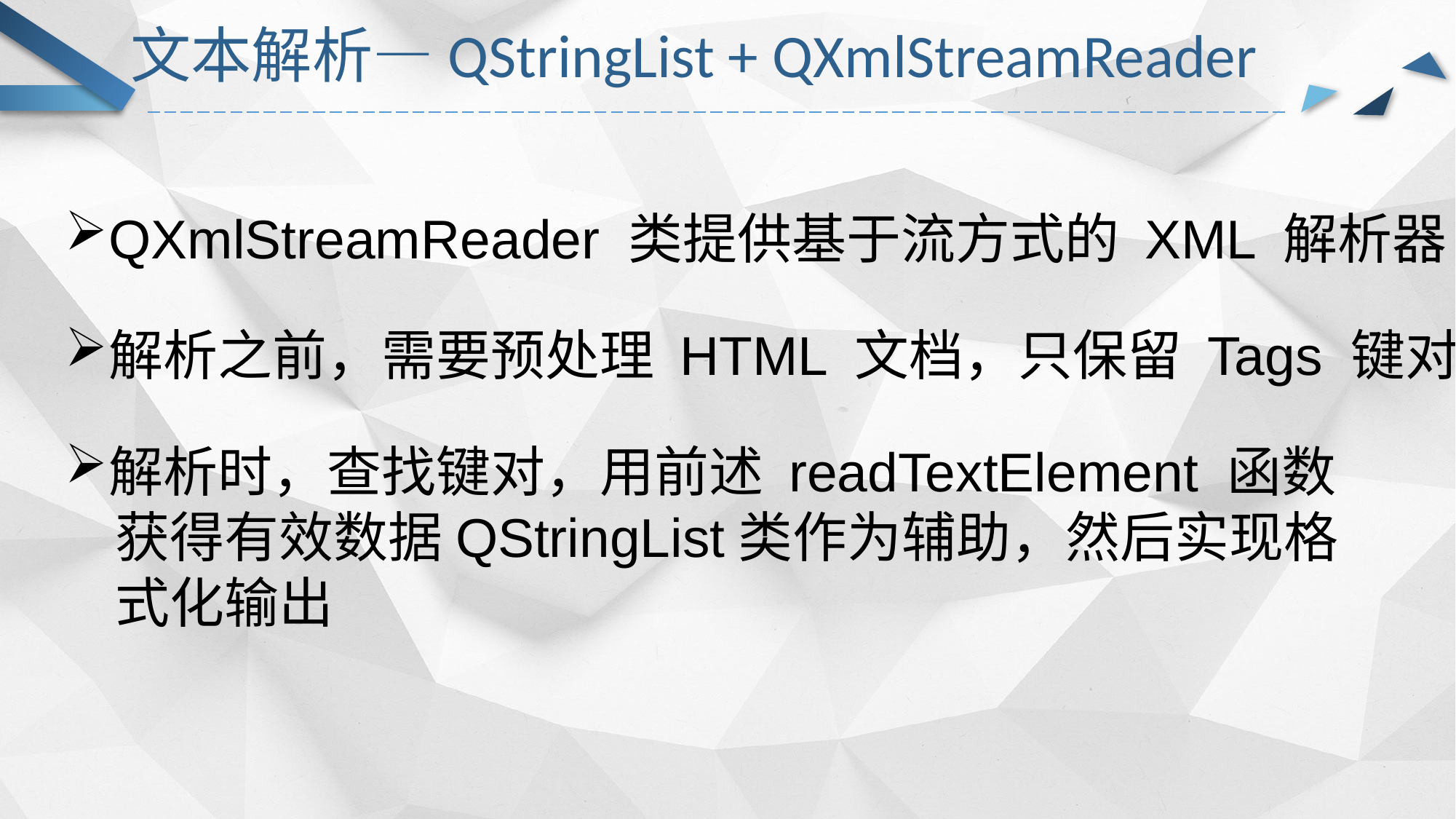

# 文本解析—QStringList + QXmlStreamReader
QXmlStreamReader 类提供基于流方式的 XML 解析器

解析之前，需要预处理 HTML 文档，只保留 Tags 键对

解析时，查找键对，用前述 readTextElement 函数
   获得有效数据QStringList类作为辅助，然后实现格
   式化输出